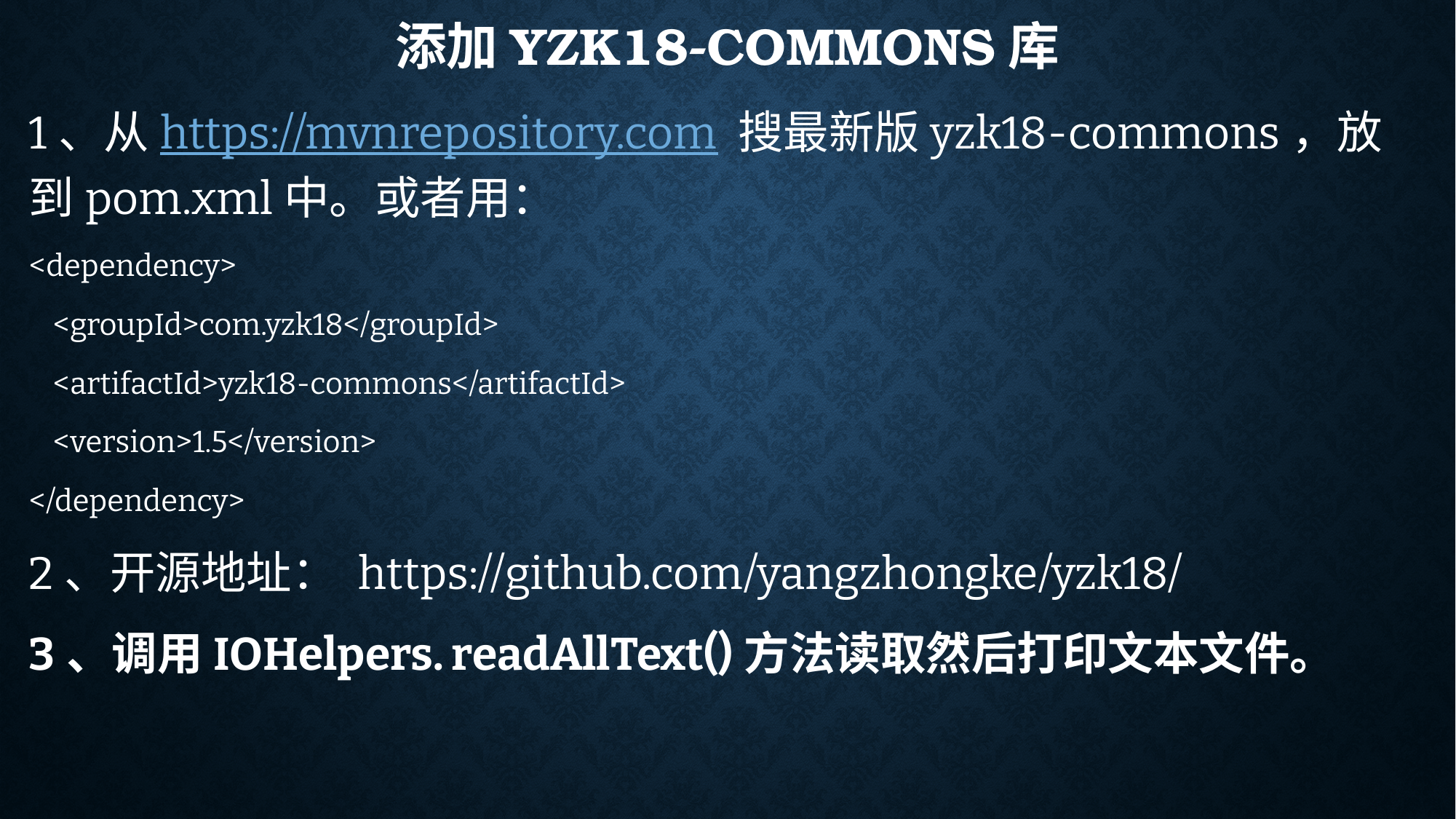

# 添加yzk18-commons库
1、从https://mvnrepository.com 搜最新版yzk18-commons，放到pom.xml中。或者用：
<dependency>
    <groupId>com.yzk18</groupId>
    <artifactId>yzk18-commons</artifactId>
    <version>1.5</version>
</dependency>
2、开源地址： https://github.com/yangzhongke/yzk18/
3、调用IOHelpers. readAllText()方法读取然后打印文本文件。